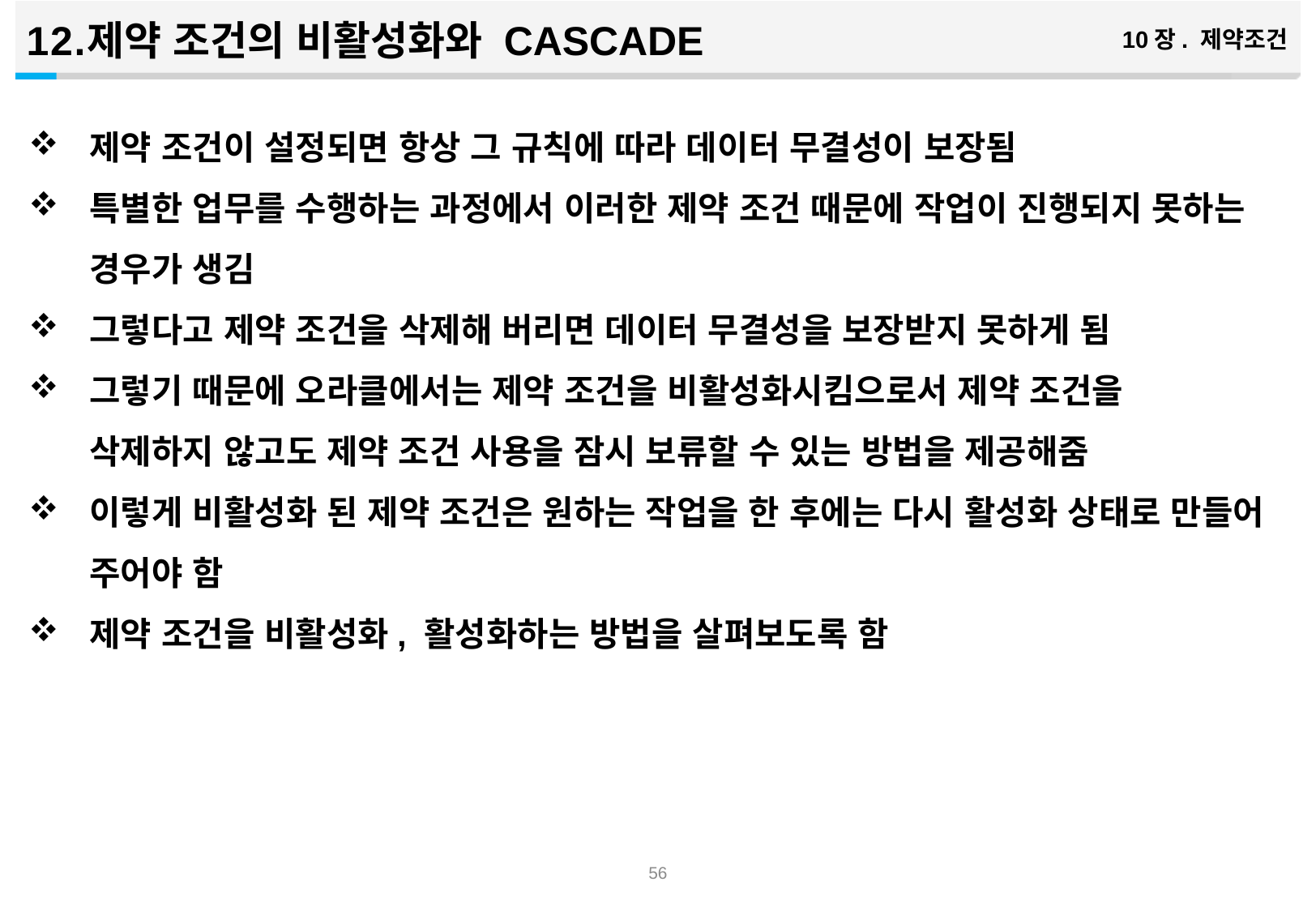

제약 조건의 비활성화와 CASCADE
10장. 제약조건
제약 조건이 설정되면 항상 그 규칙에 따라 데이터 무결성이 보장됨
특별한 업무를 수행하는 과정에서 이러한 제약 조건 때문에 작업이 진행되지 못하는 경우가 생김
그렇다고 제약 조건을 삭제해 버리면 데이터 무결성을 보장받지 못하게 됨
그렇기 때문에 오라클에서는 제약 조건을 비활성화시킴으로서 제약 조건을      삭제하지 않고도 제약 조건 사용을 잠시 보류할 수 있는 방법을 제공해줌
이렇게 비활성화 된 제약 조건은 원하는 작업을 한 후에는 다시 활성화 상태로 만들어 주어야 함
제약 조건을 비활성화, 활성화하는 방법을 살펴보도록 함
56